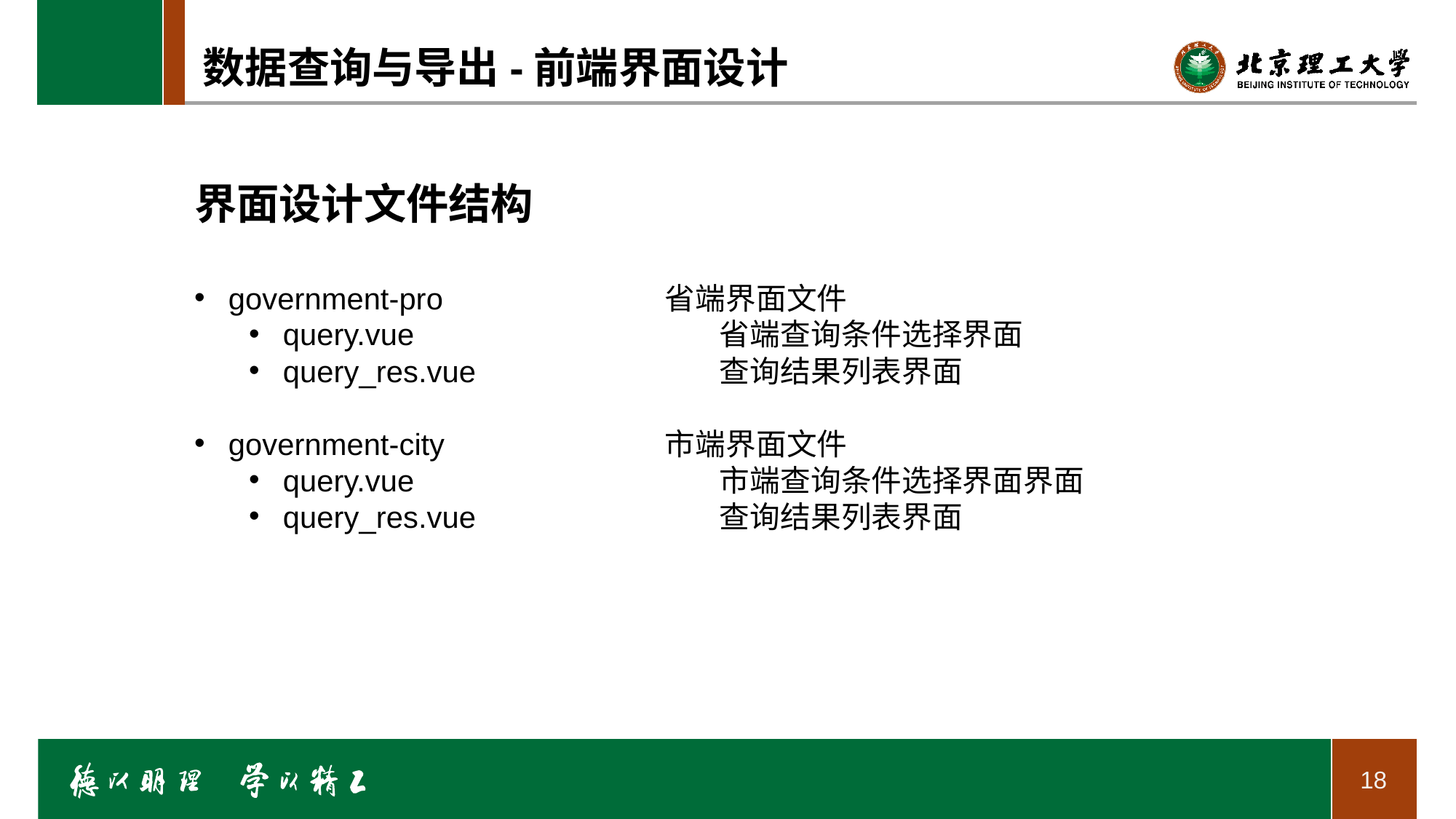

# 数据查询与导出-前端界面设计
界面设计文件结构

government-pro			省端界面文件
query.vue			省端查询条件选择界面
query_res.vue			查询结果列表界面

government-city			市端界面文件
query.vue			市端查询条件选择界面界面
query_res.vue			查询结果列表界面